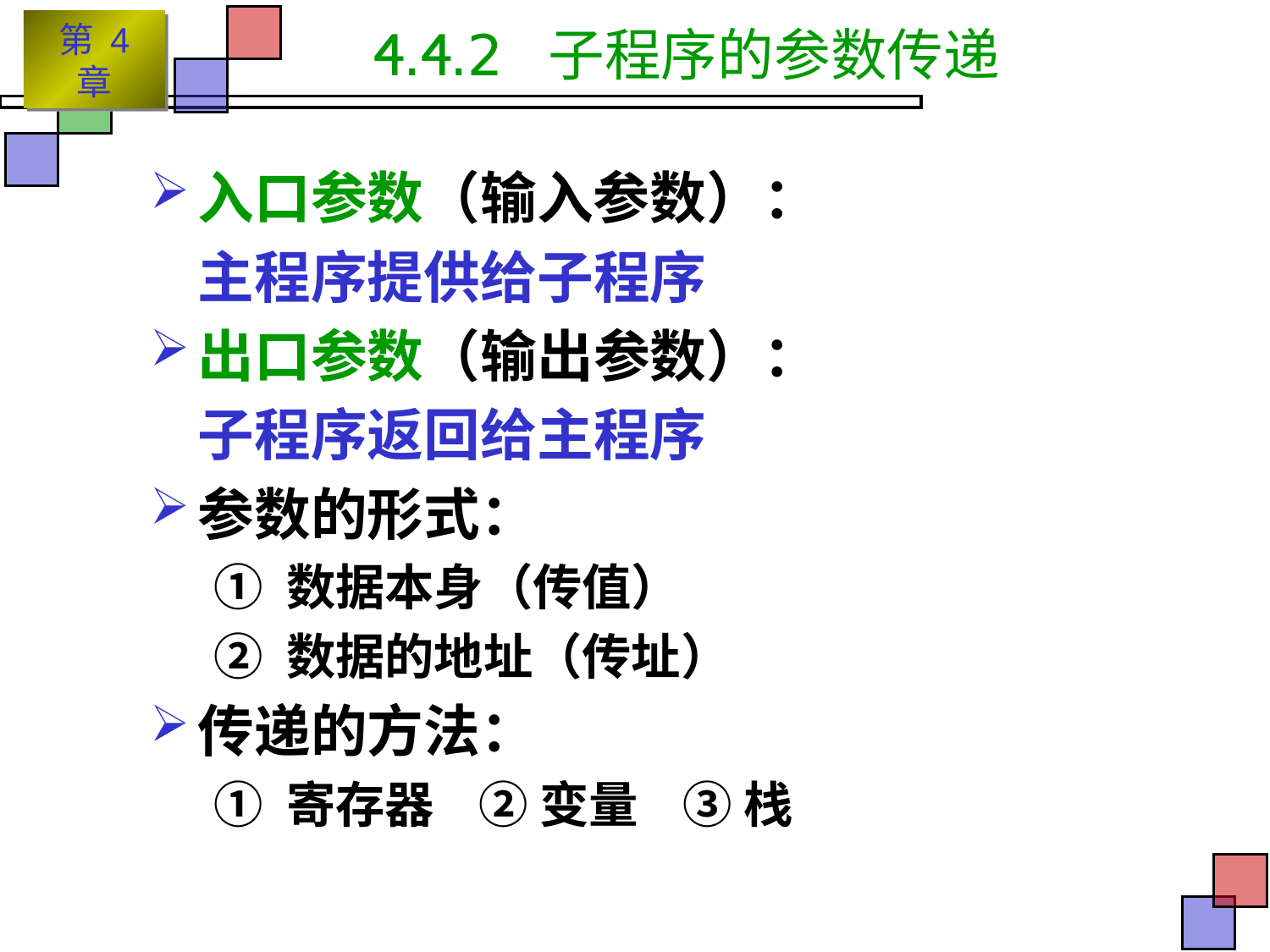

# 4.4.2  子程序的参数传递
入口参数（输入参数）：
	主程序提供给子程序
出口参数（输出参数）：
	子程序返回给主程序
参数的形式：
① 数据本身（传值）
② 数据的地址（传址）
传递的方法：
① 寄存器    ② 变量    ③ 栈